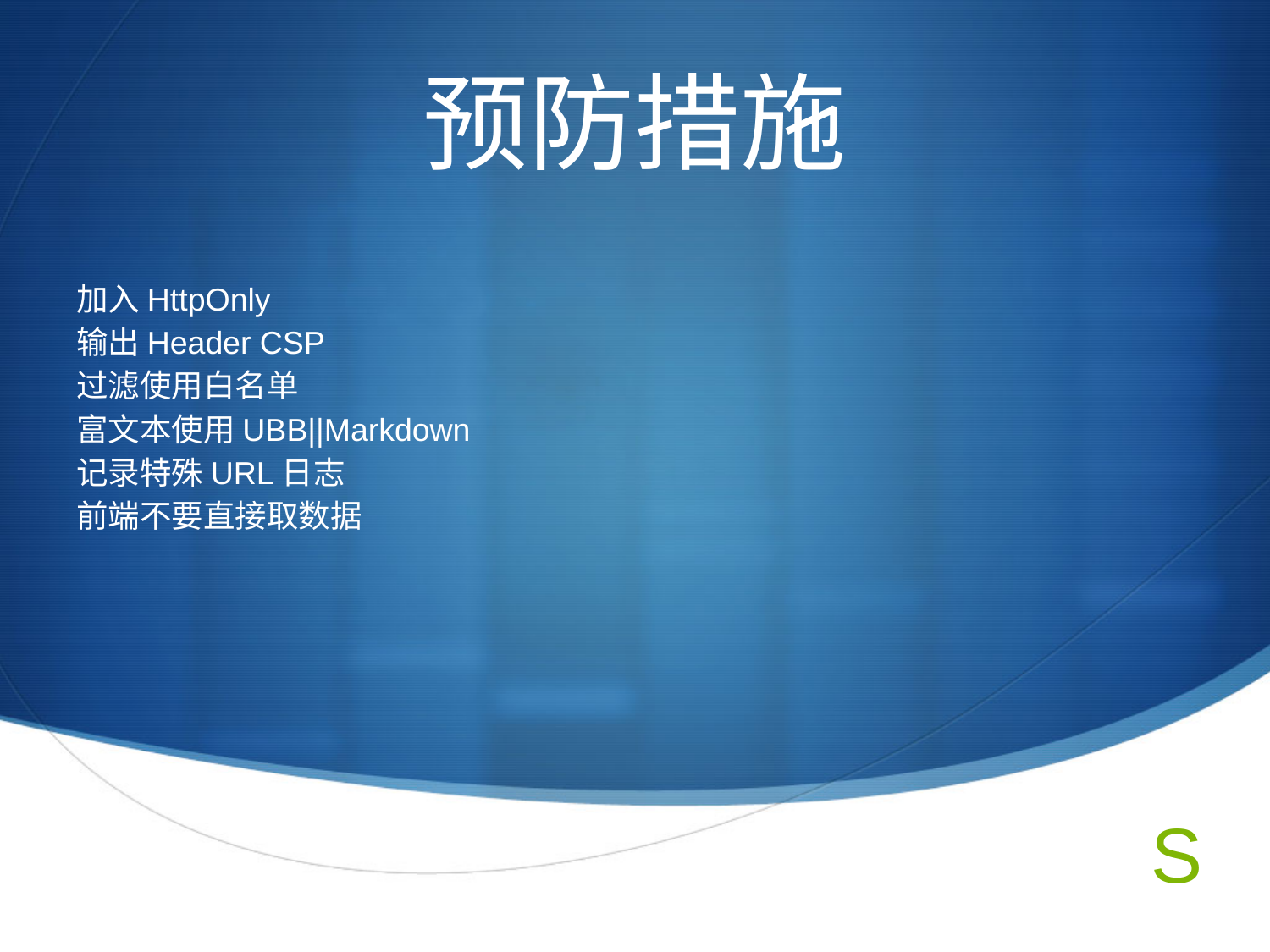

# 预防措施

加入HttpOnly
输出Header CSP
过滤使用白名单
富文本使用UBB||Markdown
记录特殊URL日志
前端不要直接取数据